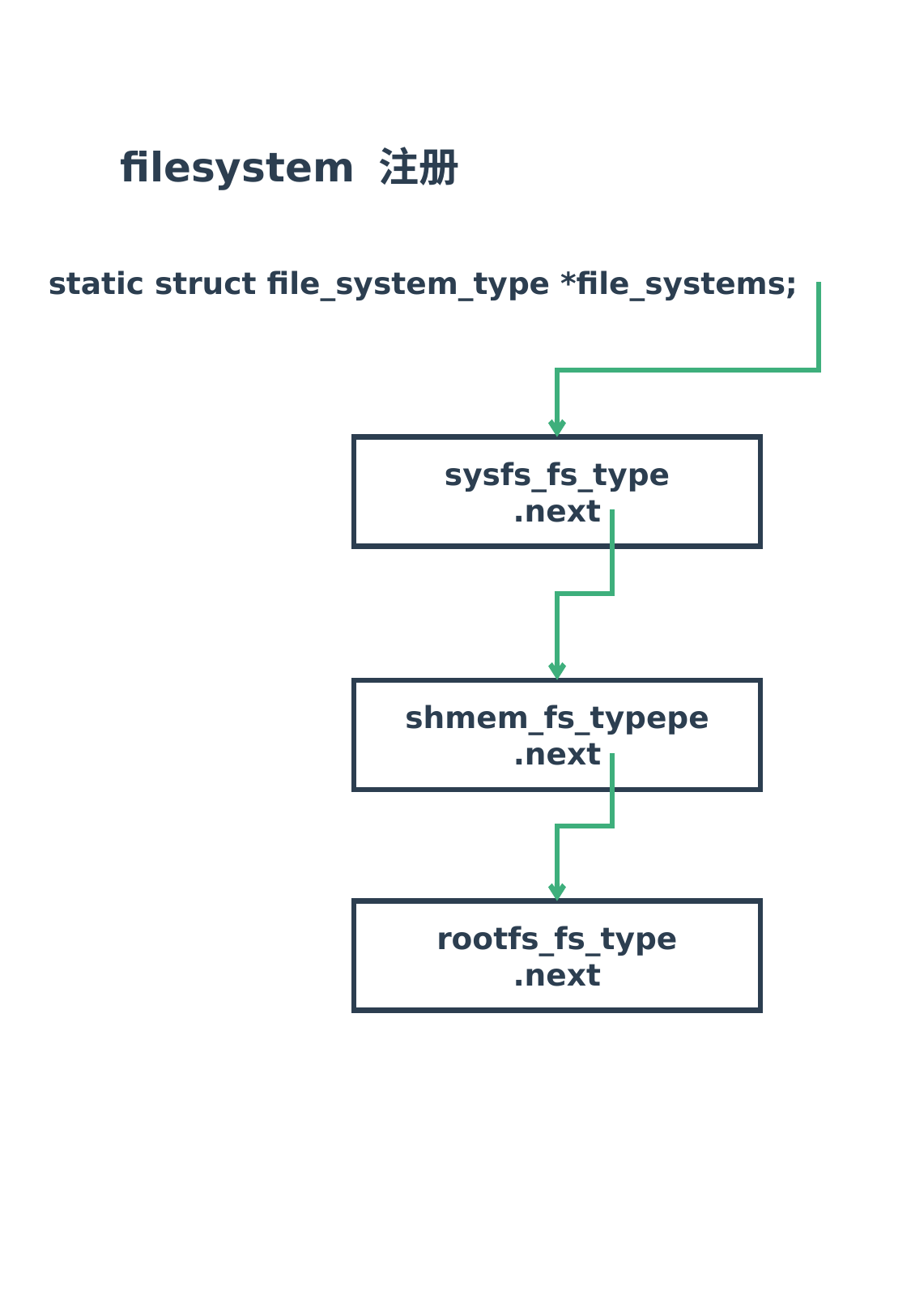

filesystem 注册
static struct file_system_type *file_systems;
sysfs_fs_type
.next
shmem_fs_typepe
.next
rootfs_fs_type
.next